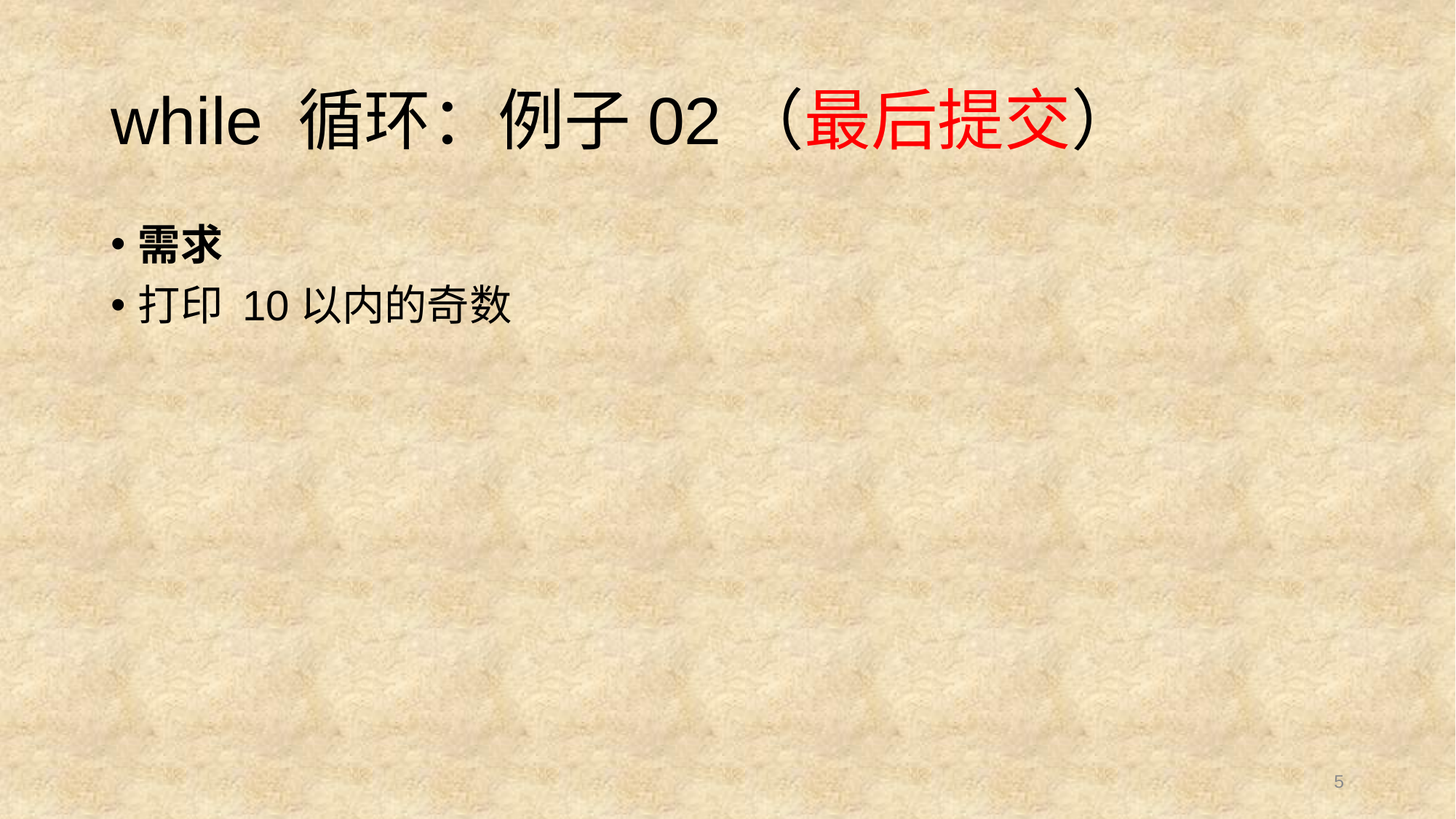

# while 循环：例子02（最后提交）
需求
打印 10以内的奇数

 5